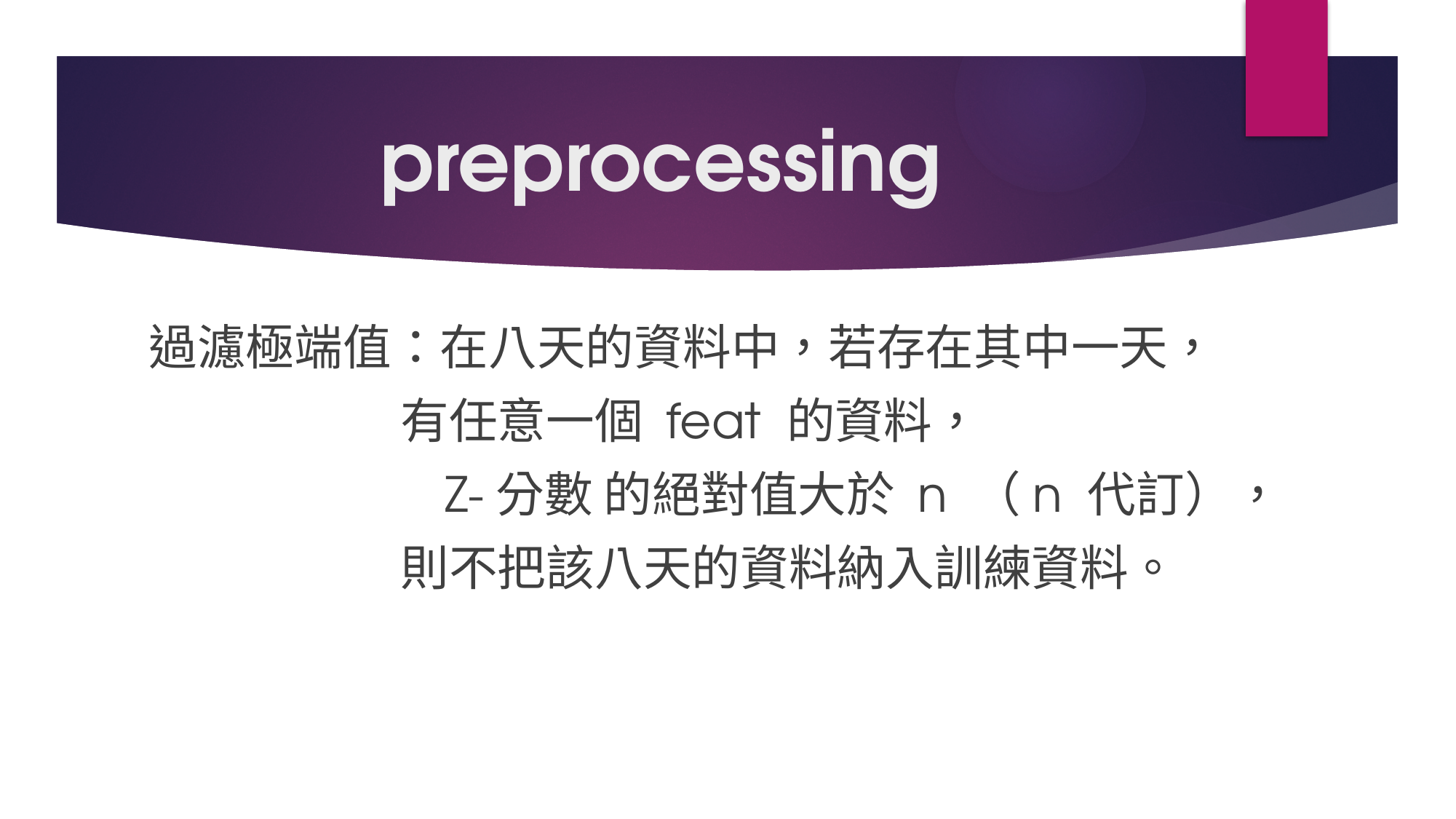

# preprocessing
過濾極端值：在八天的資料中，若存在其中一天，
                      有任意一個 feat 的資料，
                      Z-分數 的絕對值大於 n （n 代訂），
                      則不把該八天的資料納入訓練資料。